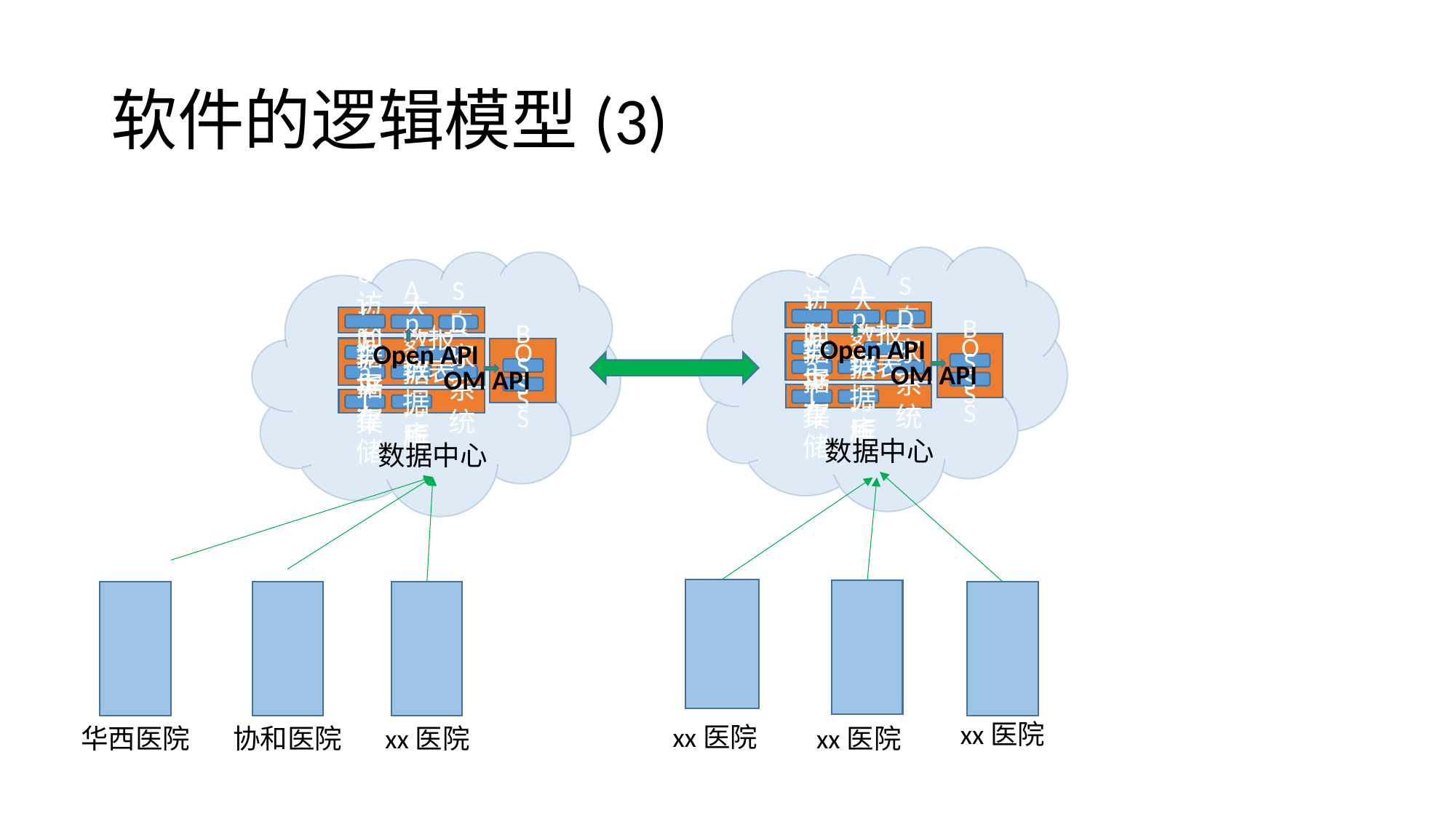

# 软件的逻辑模型(3)

Portal
App
SDK

Open API

访问控制
报表
OM API
BSS
专家系统

数据采集
大数据分析
OSS
数据存储
数据库

Portal
App
SDK

Open API

访问控制
报表
OM API
BSS
专家系统

数据采集
大数据分析
OSS
数据存储
数据库

数据中心
数据中心

xx医院
xx医院
华西医院
协和医院
xx医院
xx医院